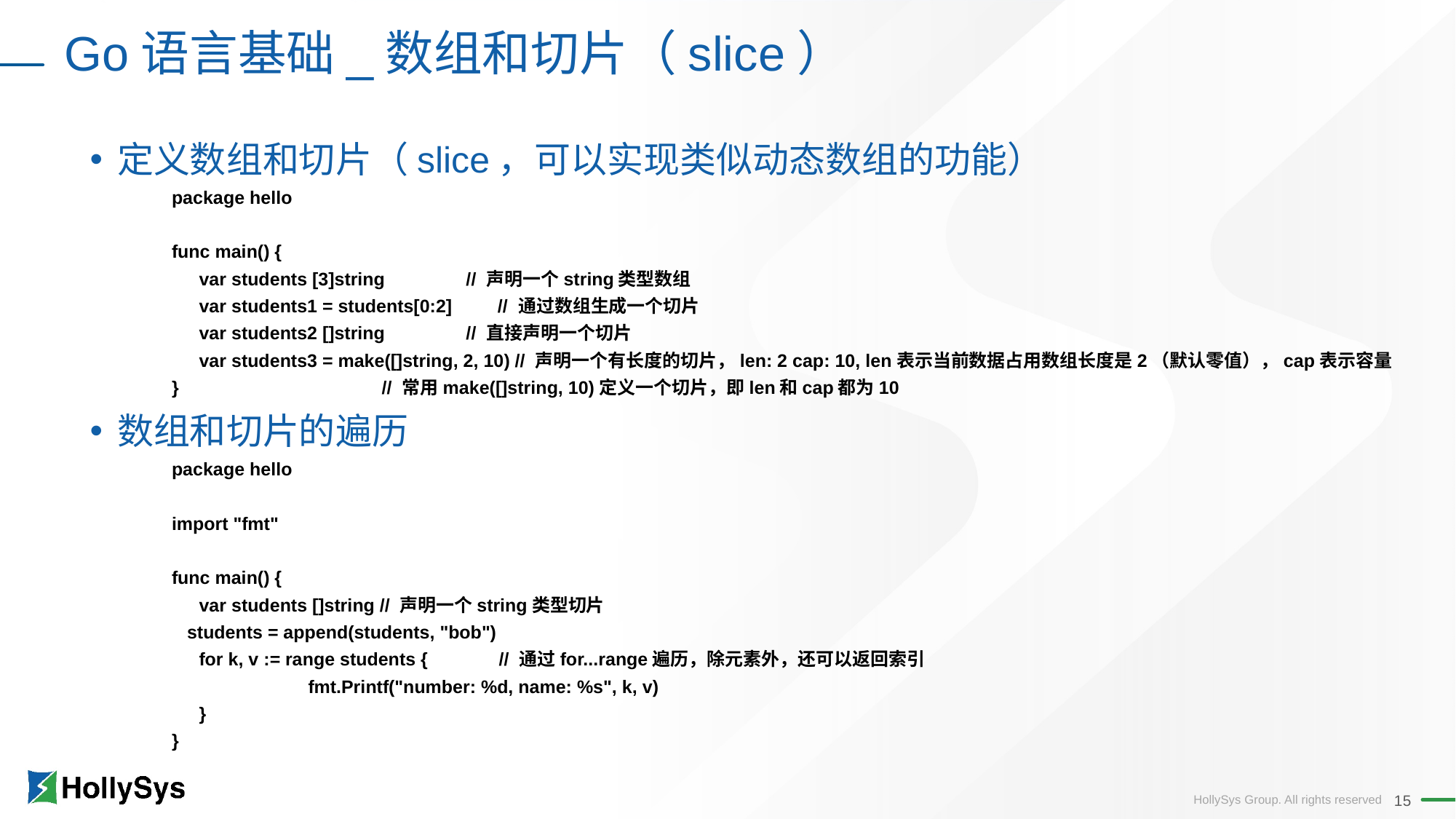

Go语言基础_数组和切片（slice）
定义数组和切片（slice，可以实现类似动态数组的功能）
package hello

func main() {
	var students [3]string                // 声明一个string类型数组
	var students1 = students[0:2]         // 通过数组生成一个切片
	var students2 []string                // 直接声明一个切片
	var students3 = make([]string, 2, 10) // 声明一个有长度的切片，len: 2 cap: 10, len表示当前数据占用数组长度是2（默认零值），cap表示容量
}                                        // 常用make([]string, 10)定义一个切片，即len和cap都为10
数组和切片的遍历
package hello

import "fmt"

func main() {
	var students []string // 声明一个string类型切片
   students = append(students, "bob")
	for k, v := range students {              // 通过for...range遍历，除元素外，还可以返回索引
		fmt.Printf("number: %d, name: %s", k, v)
	}
}